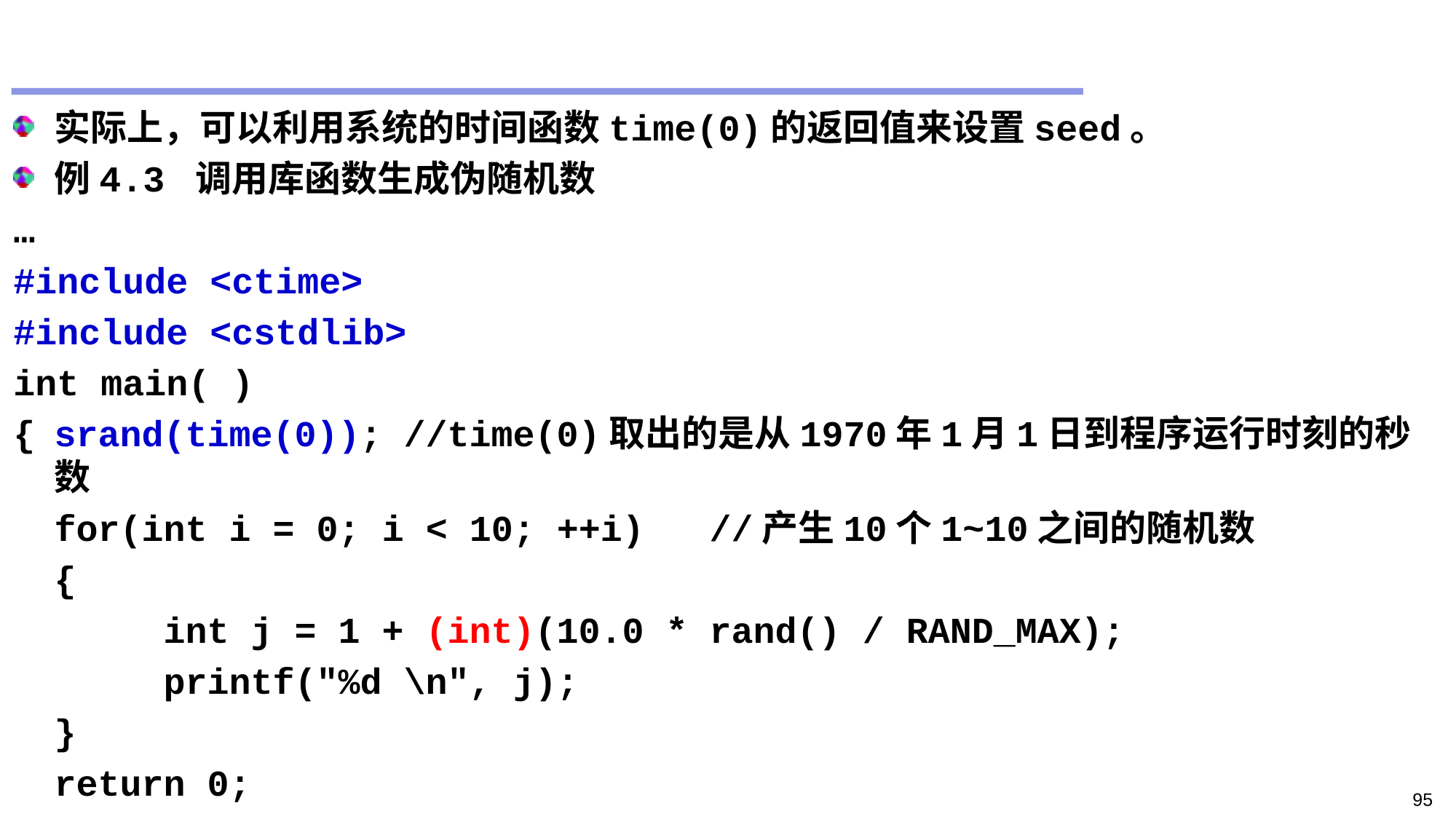

#
实际上，可以利用系统的时间函数time(0)的返回值来设置seed。
例4.3 调用库函数生成伪随机数
…
#include <ctime>
#include <cstdlib>
int main( )
{	srand(time(0)); //time(0)取出的是从1970年1月1日到程序运行时刻的秒数
	for(int i = 0; i < 10; ++i)	//产生10个1~10之间的随机数
	{
		int j = 1 + (int)(10.0 * rand() / RAND_MAX);
		printf("%d \n", j);
	}
	return 0;
}
95